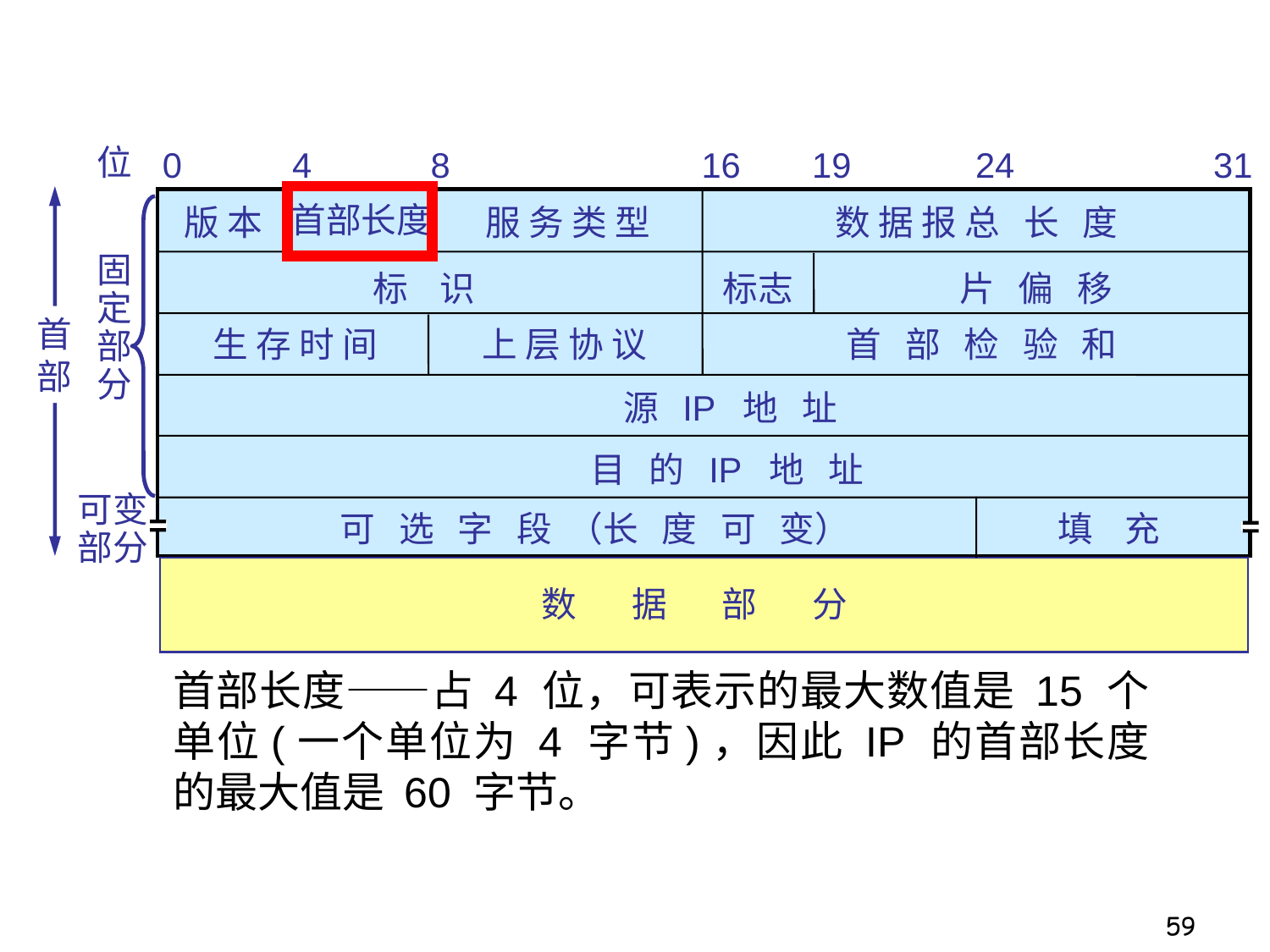

位
0
4
8
16
19
24
31

首部长度——占 4 位，可表示的最大数值是 15 个单位(一个单位为 4 字节)，因此 IP 的首部长度的最大值是 60 字节。

首部长度
版 本
服 务 类 型
数 据 报 总   长   度

固
定
部
分

标    识
标志
片   偏   移
首
部

生 存 时 间
上 层 协 议
首   部   检   验   和

源  IP  地   址

目   的  IP  地   址
可变
部分

可   选   字   段  （长   度   可   变）
填    充

数       据       部       分
59